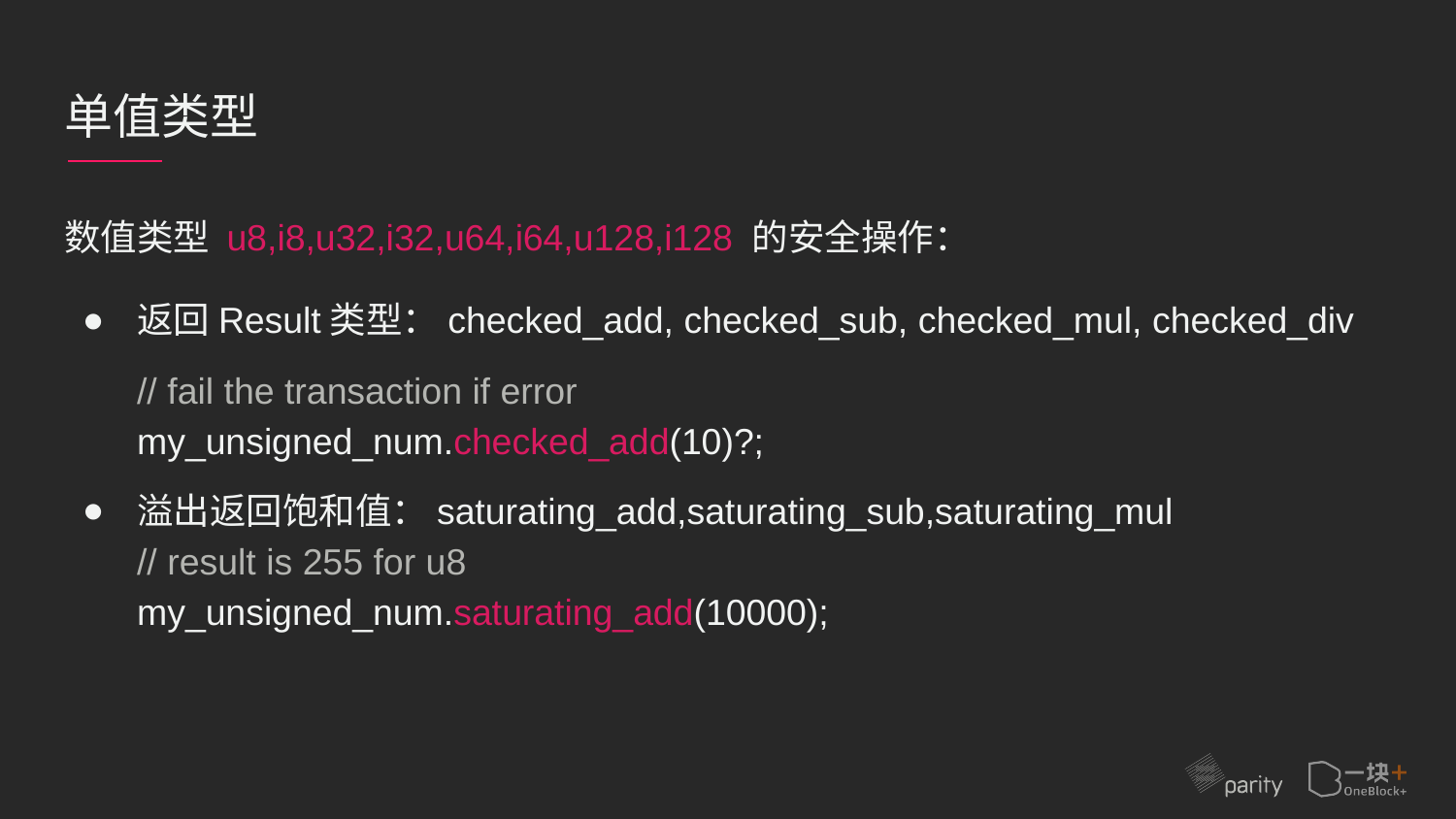

# 单值类型
数值类型 u8,i8,u32,i32,u64,i64,u128,i128 的安全操作：
返回Result类型：checked_add, checked_sub, checked_mul, checked_div
// fail the transaction if error
my_unsigned_num.checked_add(10)?;
溢出返回饱和值：saturating_add,saturating_sub,saturating_mul
// result is 255 for u8
my_unsigned_num.saturating_add(10000);